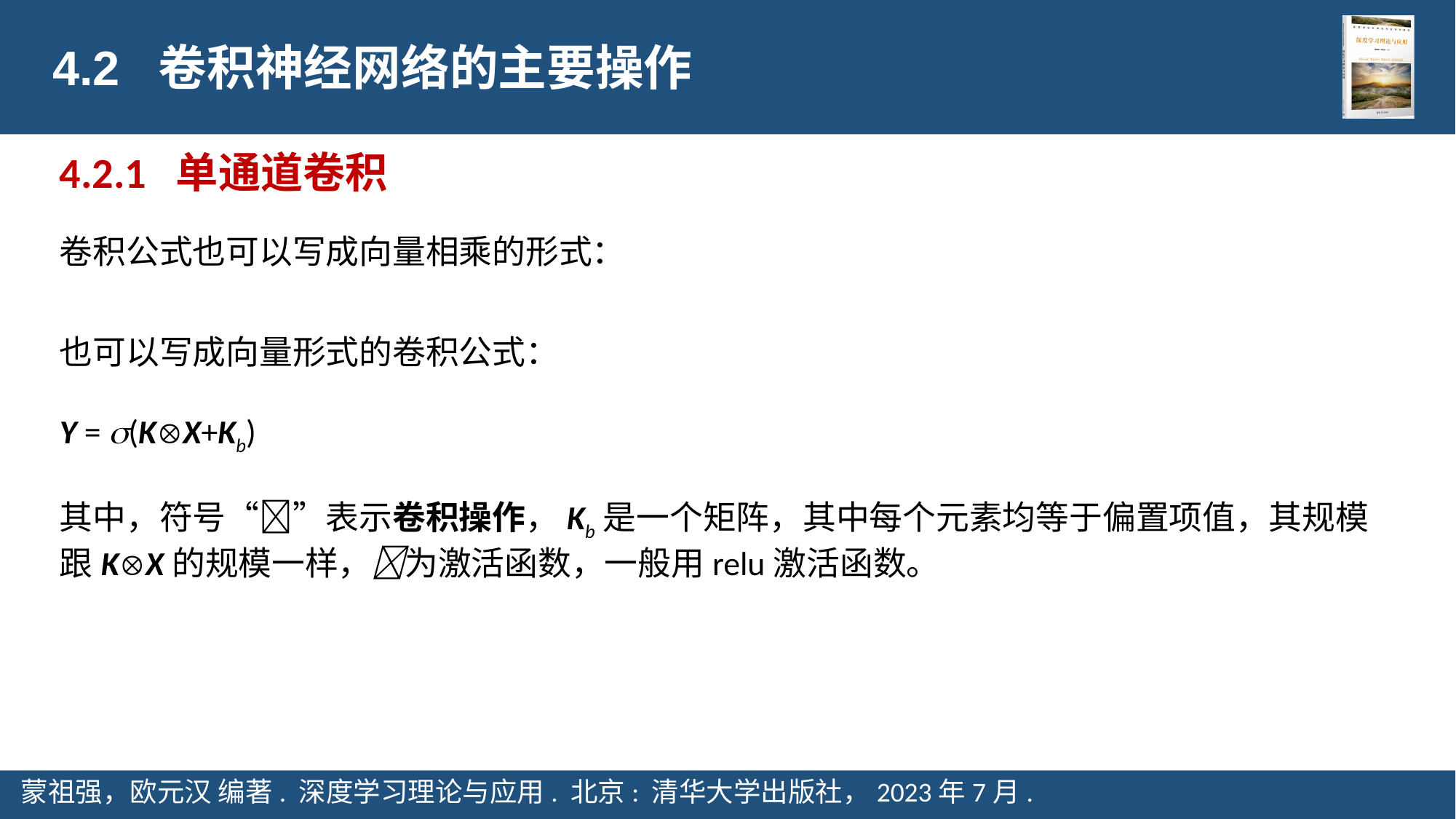

4.2  卷积神经网络的主要操作
4.2.1  单通道卷积
卷积公式也可以写成向量相乘的形式：

也可以写成向量形式的卷积公式：

Y = σ(K⊗X+Kb)

其中，符号“⊗”表示卷积操作，Kb是一个矩阵，其中每个元素均等于偏置项值，其规模跟K⊗X的规模一样，σ为激活函数，一般用relu激活函数。